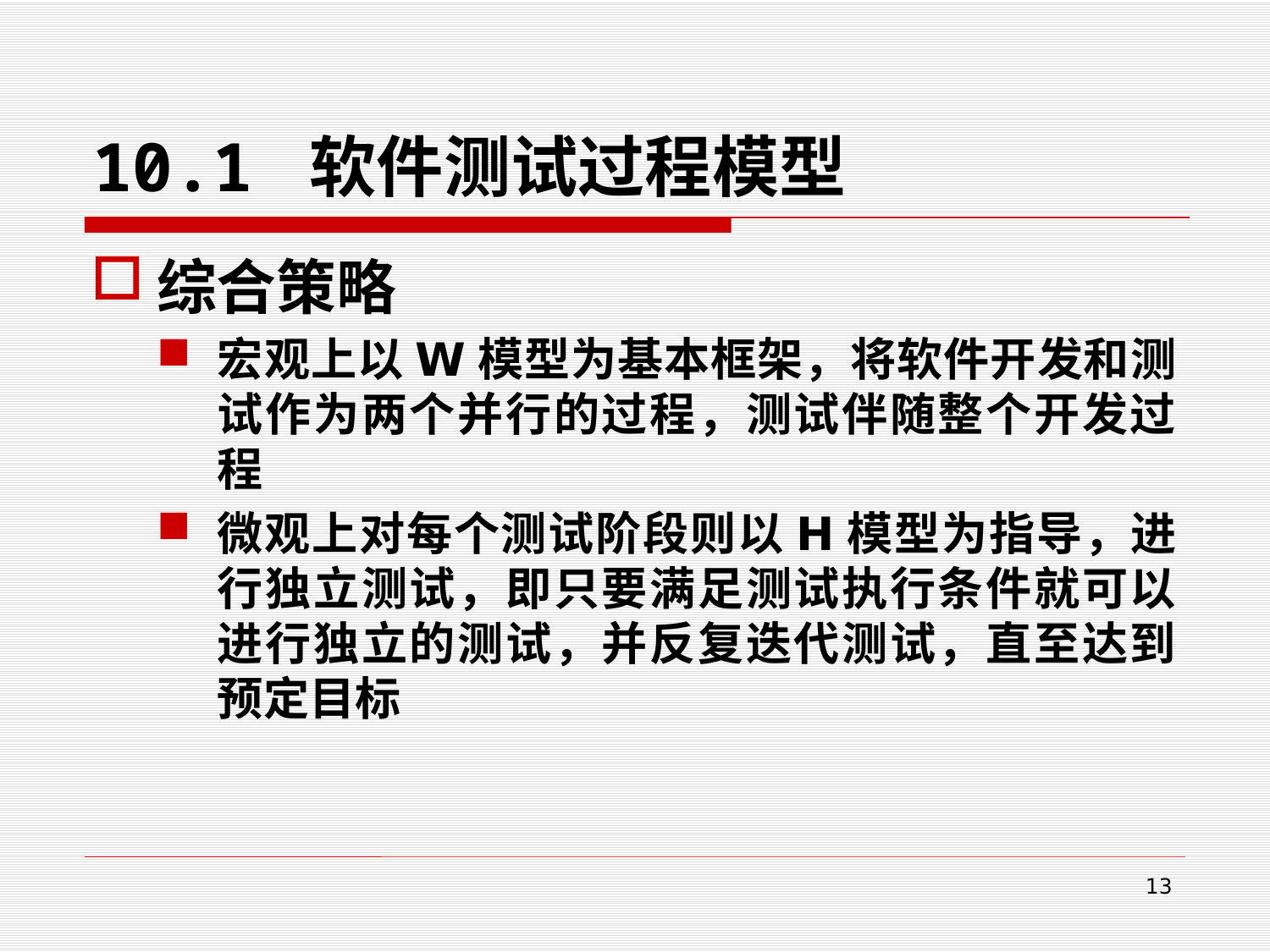

# 10.1 软件测试过程模型
综合策略
宏观上以W模型为基本框架，将软件开发和测试作为两个并行的过程，测试伴随整个开发过程
微观上对每个测试阶段则以H模型为指导，进行独立测试，即只要满足测试执行条件就可以进行独立的测试，并反复迭代测试，直至达到预定目标
13